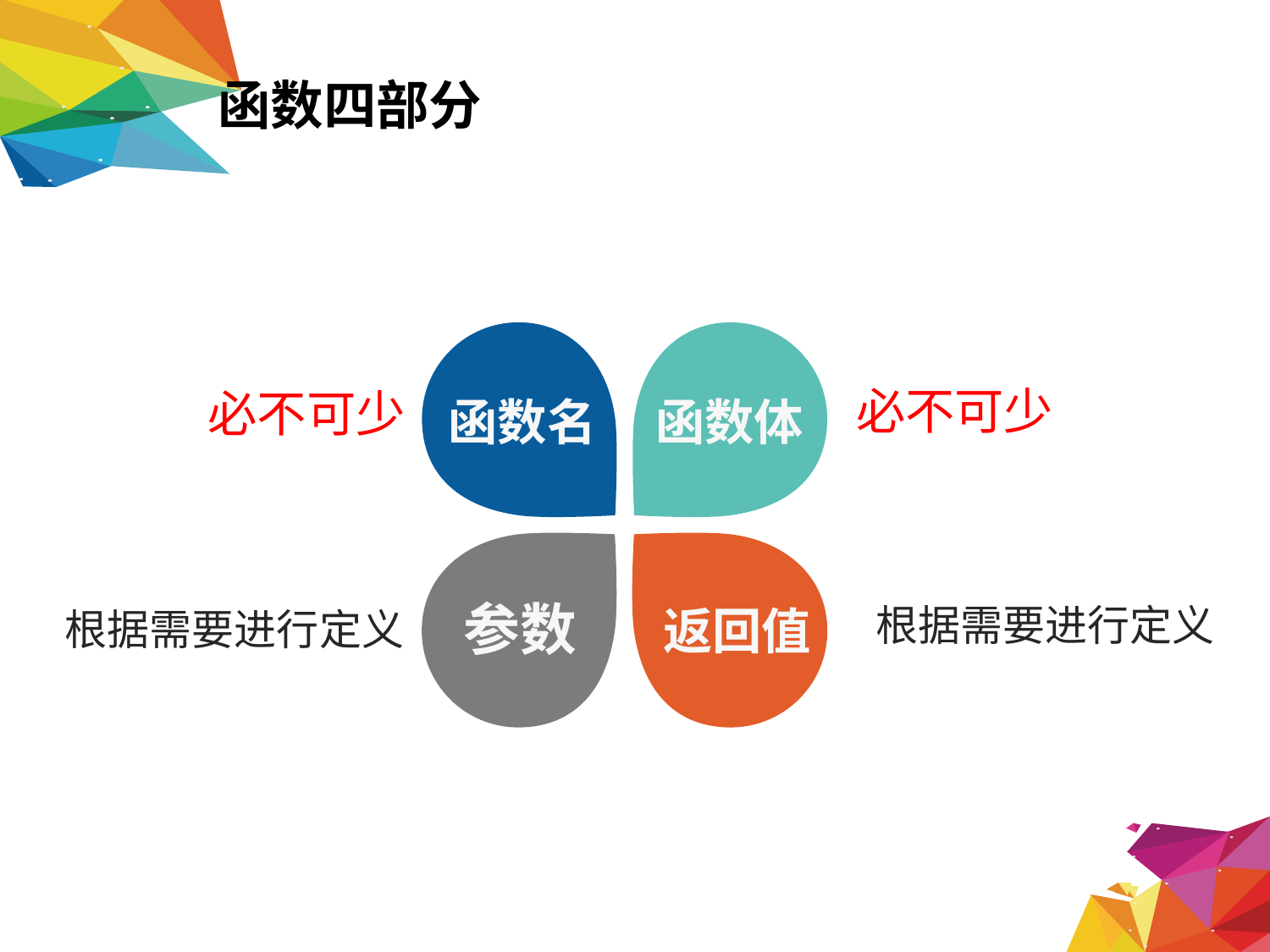

函数四部分

函数名

函数体
必不可少
必不可少

参数

返回值
根据需要进行定义
根据需要进行定义